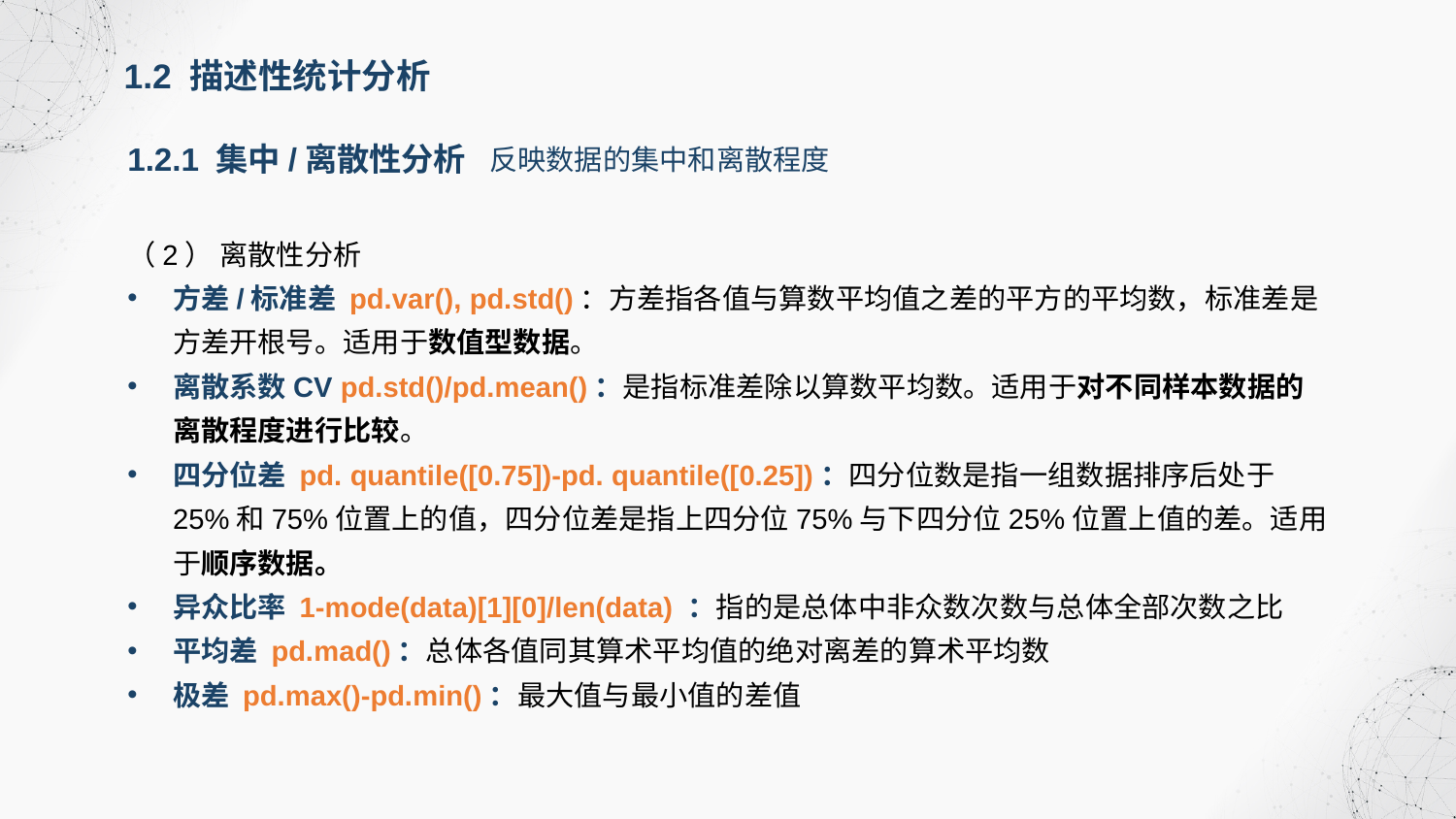

1.2 描述性统计分析
1.2.1 集中/离散性分析
反映数据的集中和离散程度
（2） 离散性分析
方差/标准差 pd.var(), pd.std()：方差指各值与算数平均值之差的平方的平均数，标准差是方差开根号。适用于数值型数据。
离散系数CV pd.std()/pd.mean()：是指标准差除以算数平均数。适用于对不同样本数据的离散程度进行比较。
四分位差 pd. quantile([0.75])-pd. quantile([0.25])：四分位数是指一组数据排序后处于25%和75%位置上的值，四分位差是指上四分位75%与下四分位25%位置上值的差。适用于顺序数据。
异众比率 1-mode(data)[1][0]/len(data) ：指的是总体中非众数次数与总体全部次数之比
平均差 pd.mad()：总体各值同其算术平均值的绝对离差的算术平均数
极差 pd.max()-pd.min()：最大值与最小值的差值